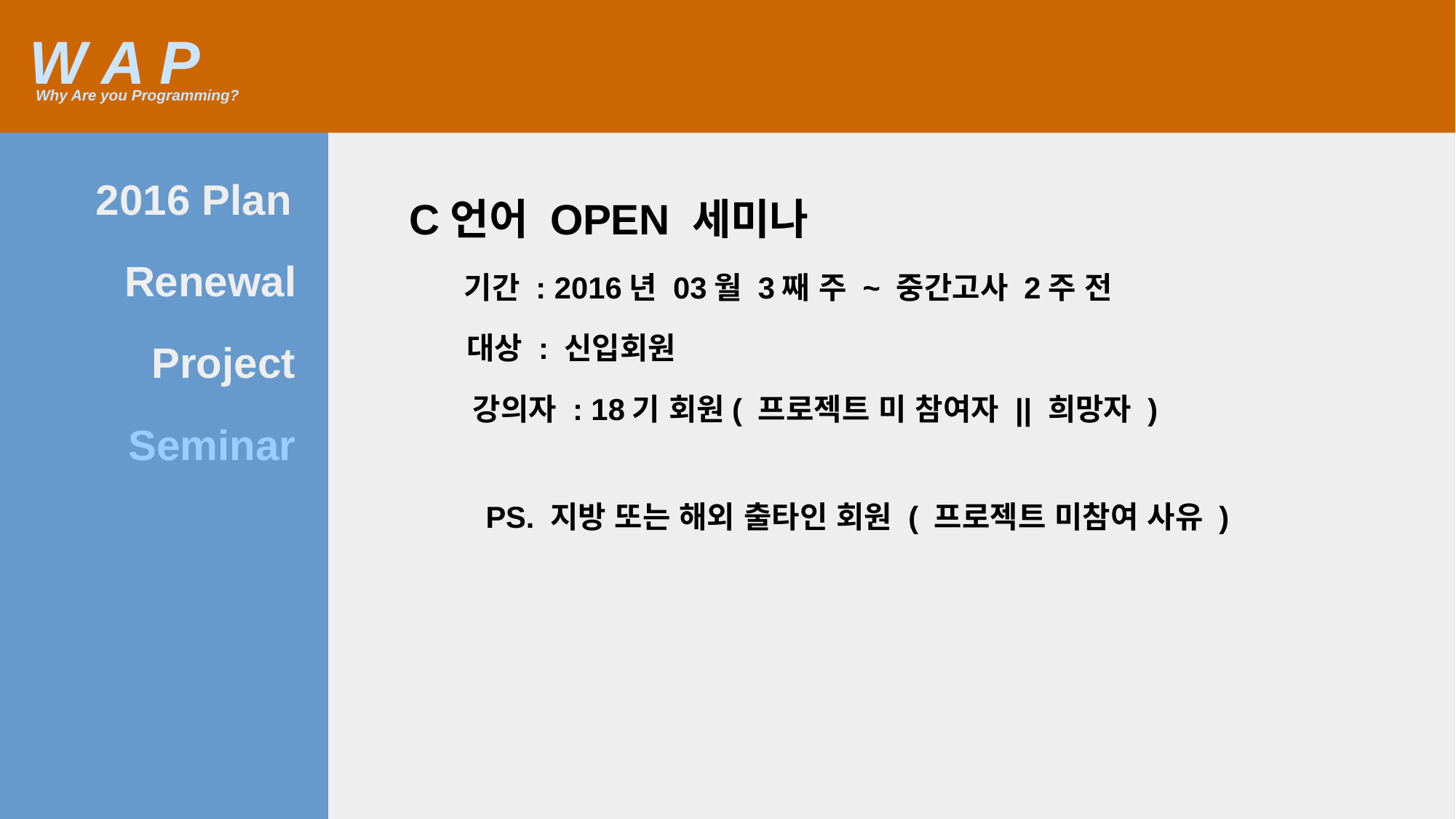

W A P
Why Are you Programming?
2016 Plan
C언어 OPEN 세미나
Renewal
기간 : 2016년 03월 3째 주 ~ 중간고사 2주 전
대상 : 신입회원
Project
강의자 : 18기 회원( 프로젝트 미 참여자 || 희망자 )
Seminar
PS. 지방 또는 해외 출타인 회원 ( 프로젝트 미참여 사유 )